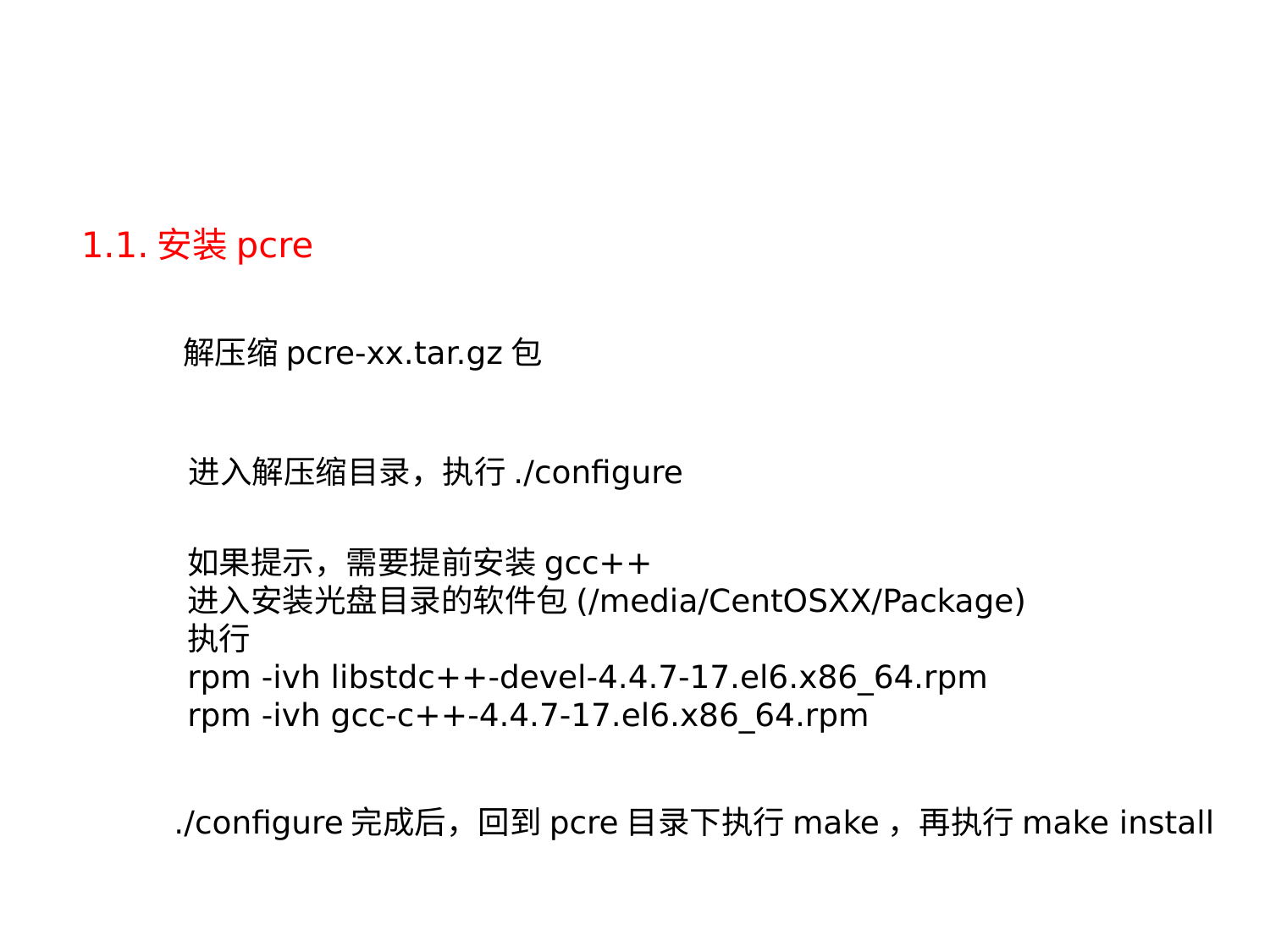

1.1.安装pcre
解压缩pcre-xx.tar.gz包
进入解压缩目录，执行./configure
如果提示，需要提前安装gcc++
进入安装光盘目录的软件包(/media/CentOSXX/Package)执行
rpm -ivh libstdc++-devel-4.4.7-17.el6.x86_64.rpm
rpm -ivh gcc-c++-4.4.7-17.el6.x86_64.rpm
./configure完成后，回到pcre目录下执行make，再执行make install